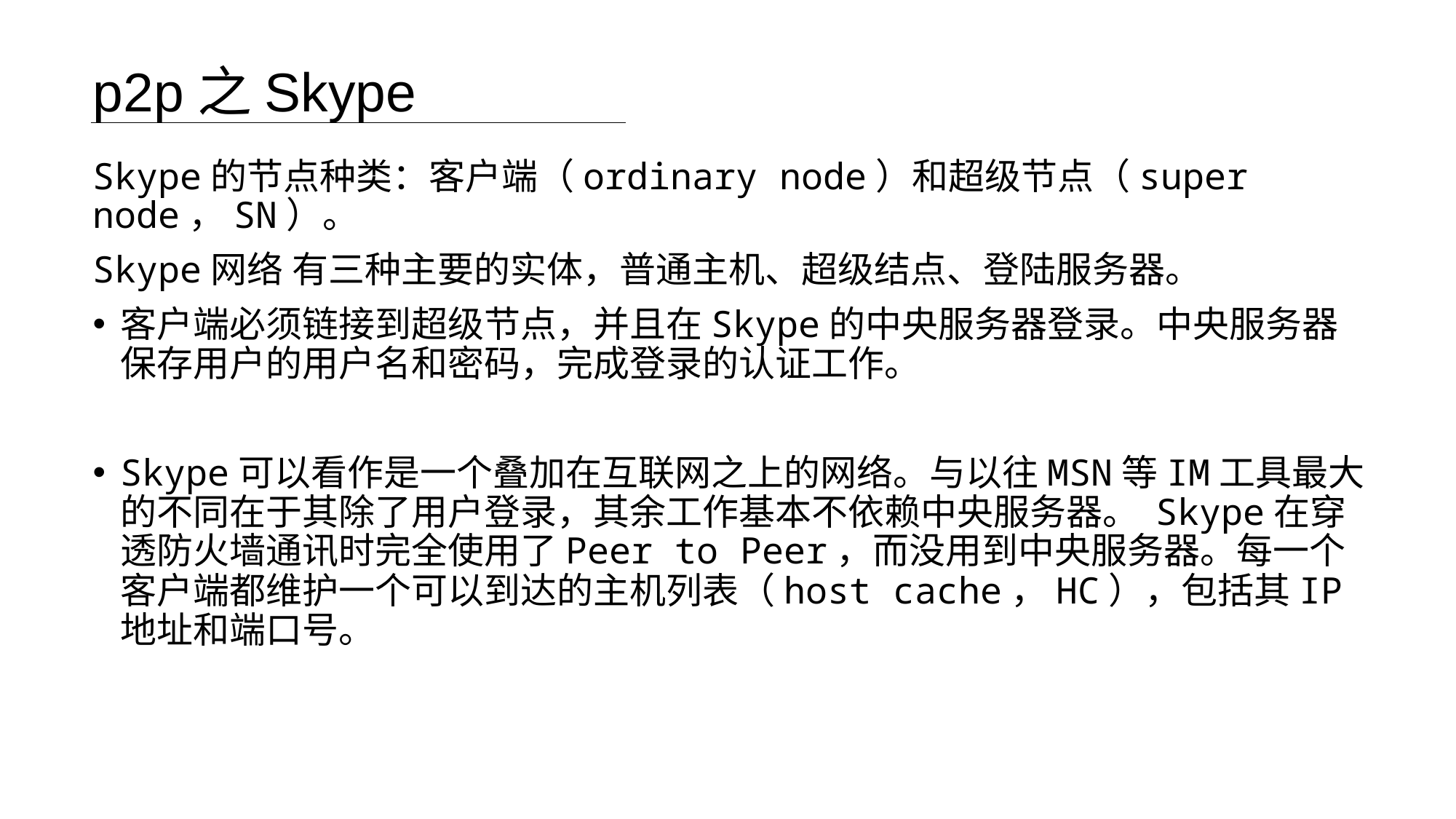

# p2p之Skype
Skype的节点种类：客户端（ordinary node）和超级节点（super node，SN）。
Skype网络 有三种主要的实体，普通主机、超级结点、登陆服务器。
客户端必须链接到超级节点，并且在Skype的中央服务器登录。中央服务器保存用户的用户名和密码，完成登录的认证工作。

Skype可以看作是一个叠加在互联网之上的网络。与以往MSN等IM工具最大的不同在于其除了用户登录，其余工作基本不依赖中央服务器。 Skype在穿透防火墙通讯时完全使用了Peer to Peer，而没用到中央服务器。每一个客户端都维护一个可以到达的主机列表（host cache，HC），包括其IP地址和端口号。